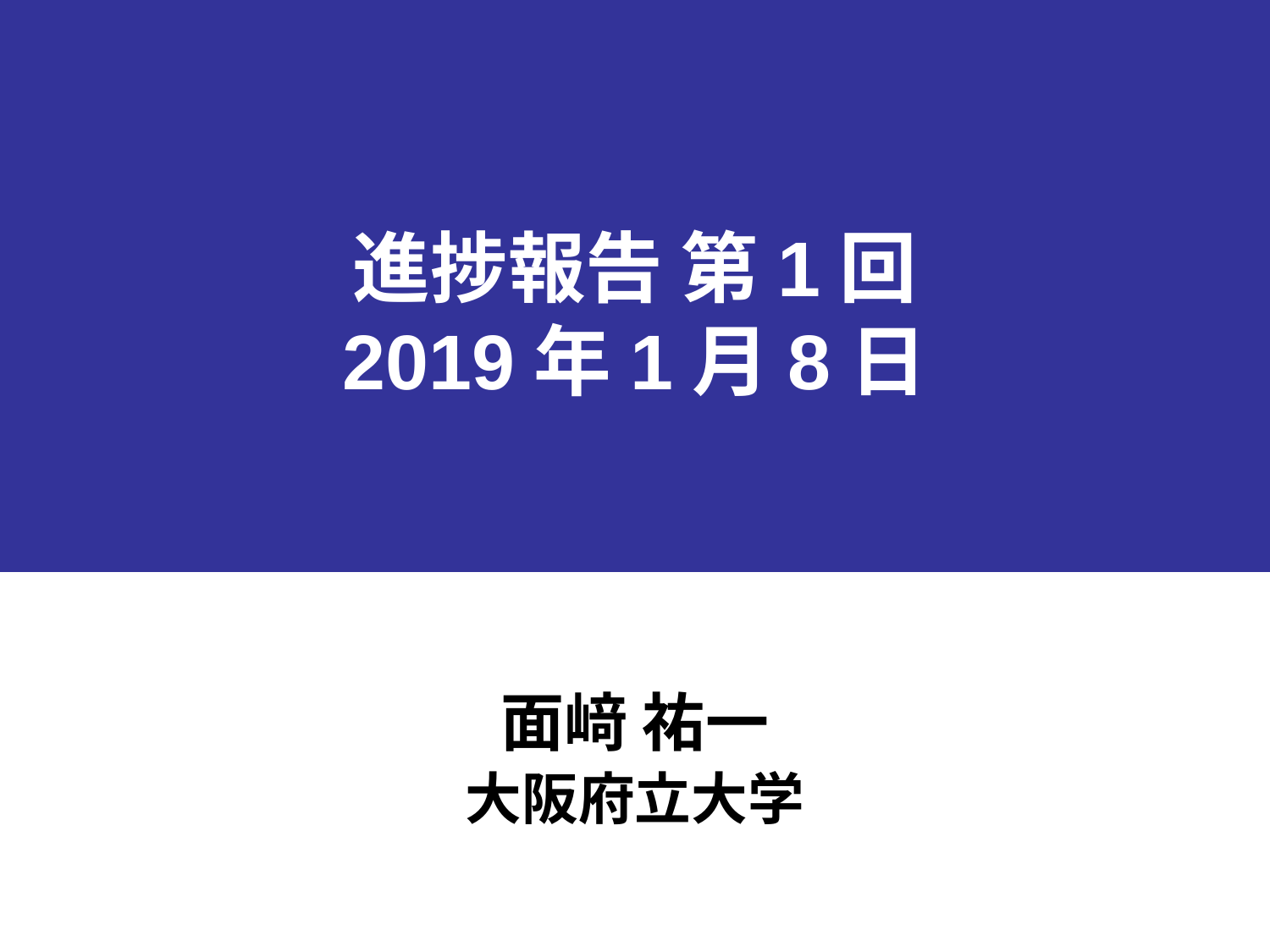

# 進捗報告 第1回 2019年1月8日
面﨑 祐一
大阪府立大学